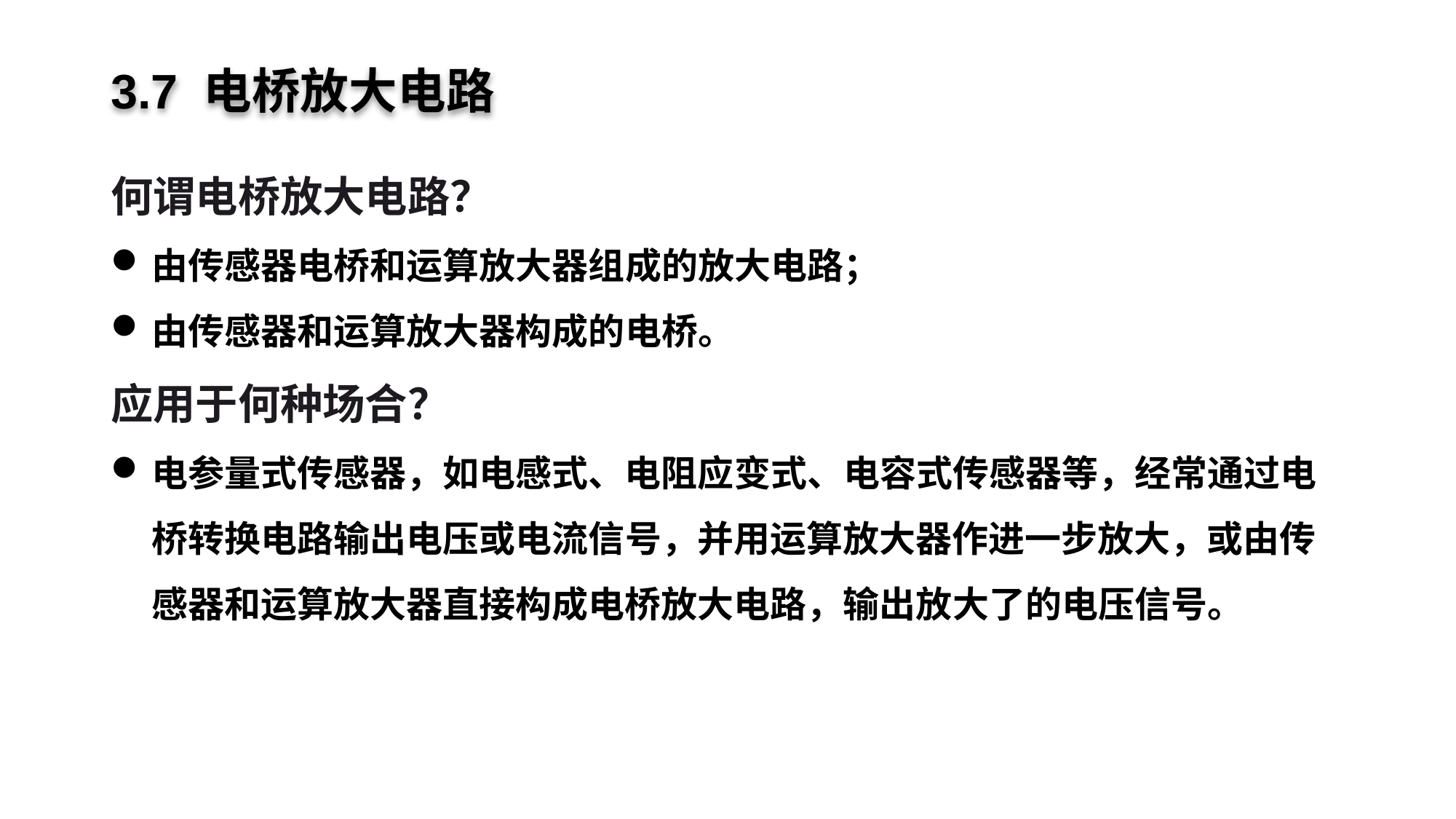

# 3.7 电桥放大电路
何谓电桥放大电路？
由传感器电桥和运算放大器组成的放大电路；
由传感器和运算放大器构成的电桥。
应用于何种场合？
电参量式传感器，如电感式、电阻应变式、电容式传感器等，经常通过电桥转换电路输出电压或电流信号，并用运算放大器作进一步放大，或由传感器和运算放大器直接构成电桥放大电路，输出放大了的电压信号。